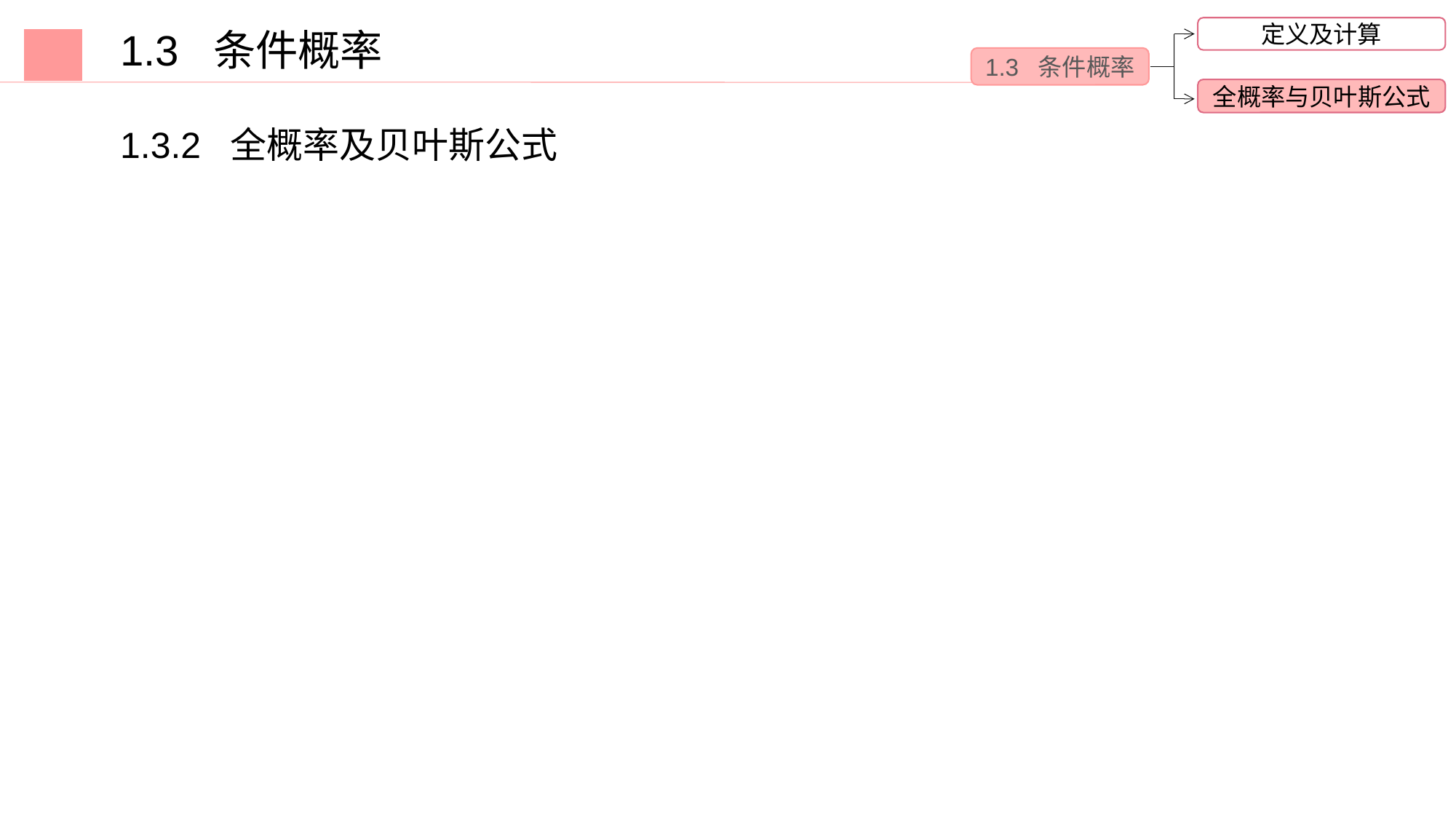

1.3  条件概率
定义及计算

1.3  条件概率
全概率与贝叶斯公式

1.3.2  全概率及贝叶斯公式